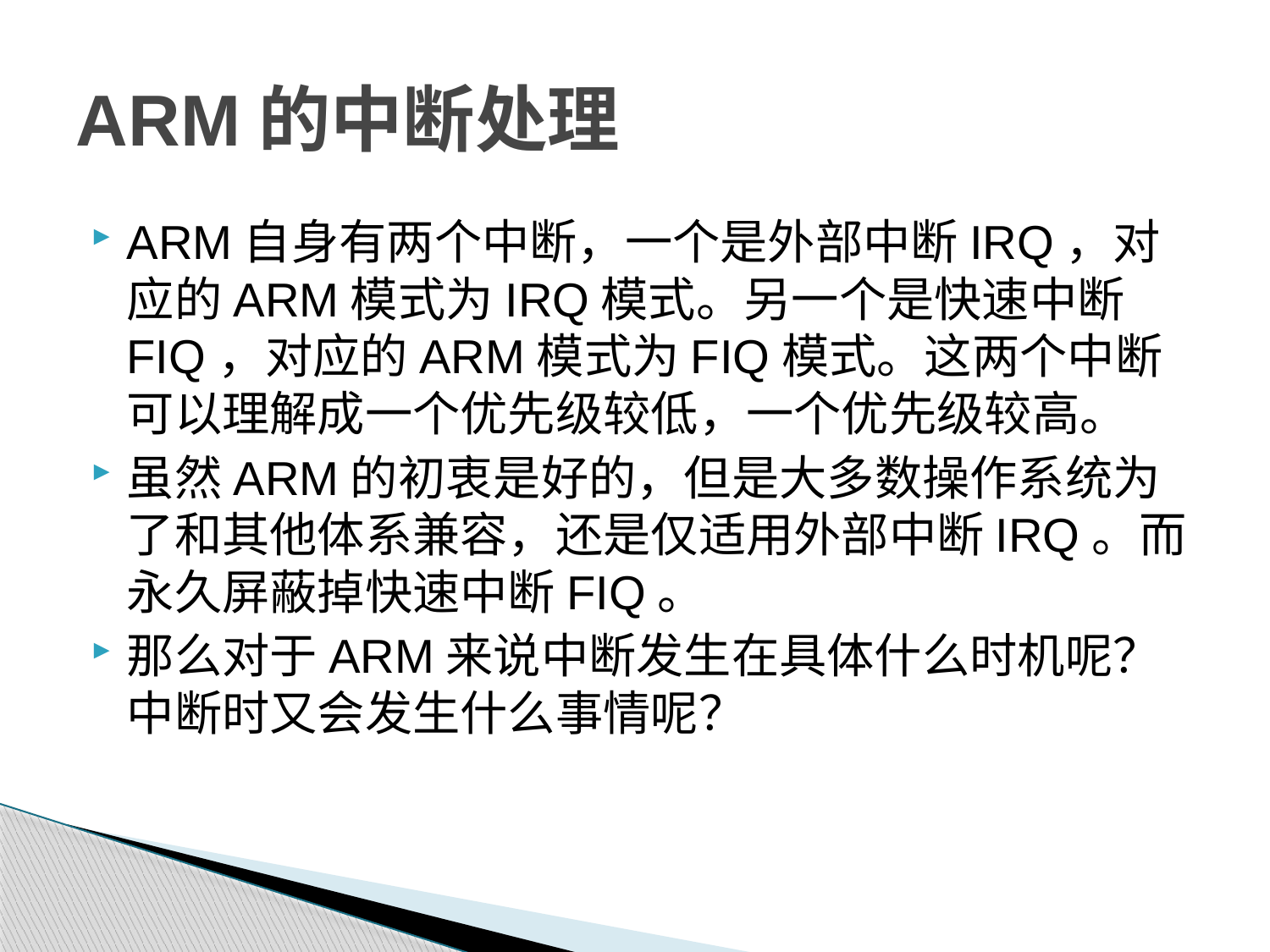

# ARM的中断处理
ARM自身有两个中断，一个是外部中断IRQ，对应的ARM模式为IRQ模式。另一个是快速中断FIQ，对应的ARM模式为FIQ模式。这两个中断可以理解成一个优先级较低，一个优先级较高。
虽然ARM的初衷是好的，但是大多数操作系统为了和其他体系兼容，还是仅适用外部中断IRQ。而永久屏蔽掉快速中断FIQ。
那么对于ARM来说中断发生在具体什么时机呢？中断时又会发生什么事情呢？